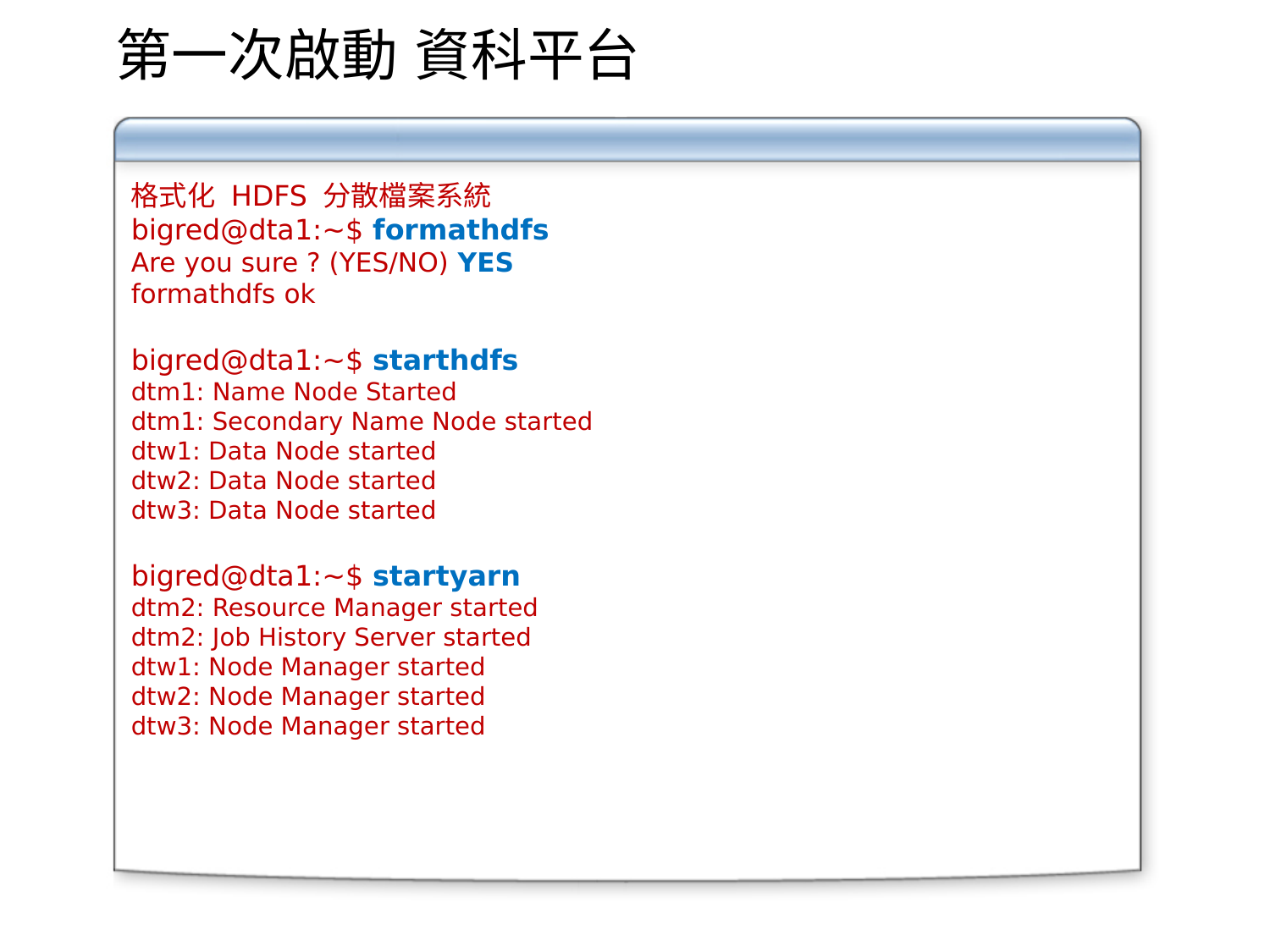

# 第一次啟動 資科平台
格式化 HDFS 分散檔案系統
bigred@dta1:~$ formathdfs
Are you sure ? (YES/NO) YES
formathdfs ok

bigred@dta1:~$ starthdfs
dtm1: Name Node Started
dtm1: Secondary Name Node started
dtw1: Data Node started
dtw2: Data Node started
dtw3: Data Node started

bigred@dta1:~$ startyarn
dtm2: Resource Manager started
dtm2: Job History Server started
dtw1: Node Manager started
dtw2: Node Manager started
dtw3: Node Manager started